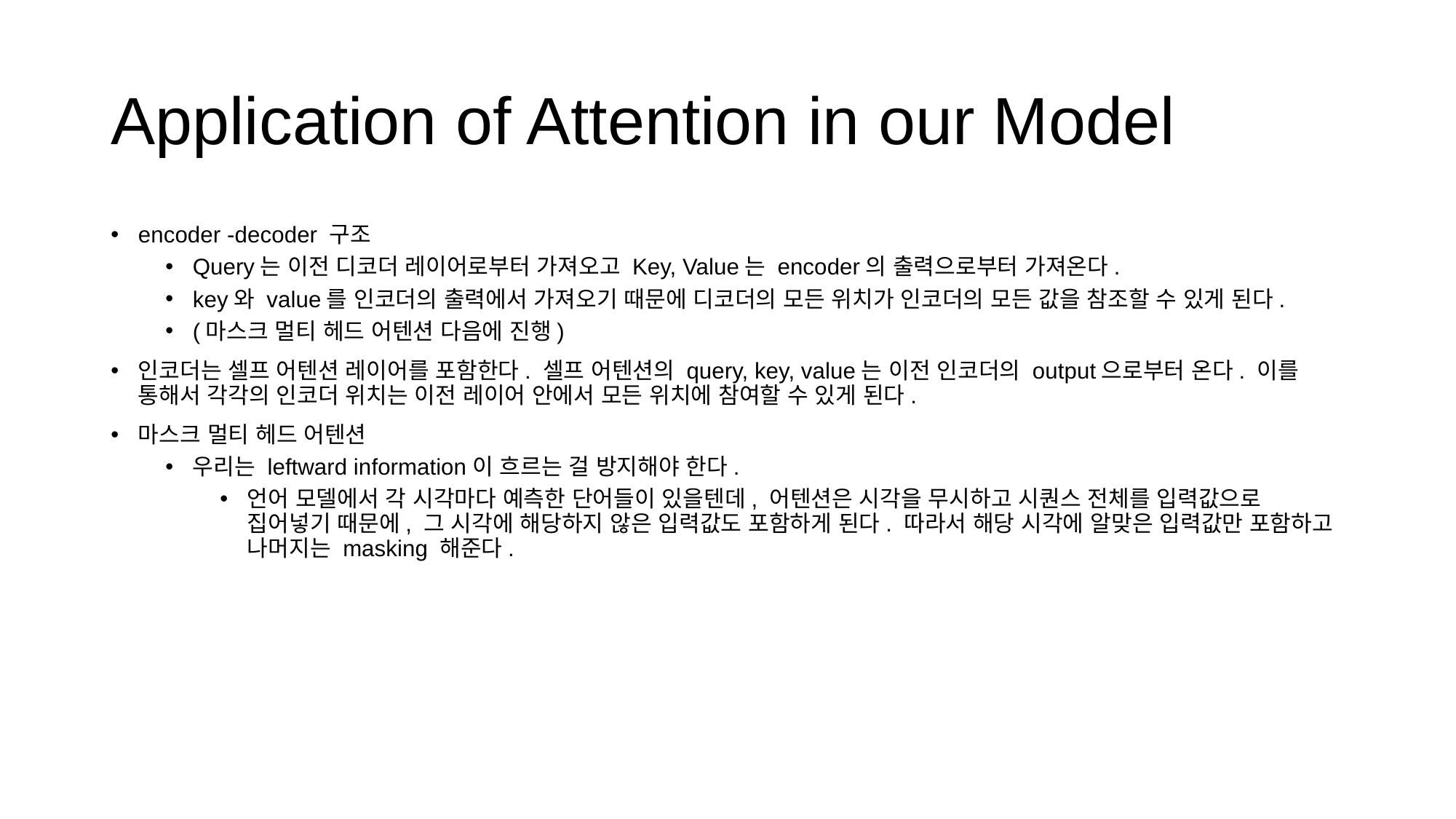

# Application of Attention in our Model
encoder -decoder 구조
Query는 이전 디코더 레이어로부터 가져오고 Key, Value는 encoder의 출력으로부터 가져온다.
key와 value를 인코더의 출력에서 가져오기 때문에 디코더의 모든 위치가 인코더의 모든 값을 참조할 수 있게 된다.
(마스크 멀티 헤드 어텐션 다음에 진행)
인코더는 셀프 어텐션 레이어를 포함한다. 셀프 어텐션의 query, key, value는 이전 인코더의 output으로부터 온다. 이를 통해서 각각의 인코더 위치는 이전 레이어 안에서 모든 위치에 참여할 수 있게 된다.
마스크 멀티 헤드 어텐션
우리는 leftward information이 흐르는 걸 방지해야 한다.
언어 모델에서 각 시각마다 예측한 단어들이 있을텐데, 어텐션은 시각을 무시하고 시퀀스 전체를 입력값으로 집어넣기 때문에, 그 시각에 해당하지 않은 입력값도 포함하게 된다. 따라서 해당 시각에 알맞은 입력값만 포함하고 나머지는 masking 해준다.